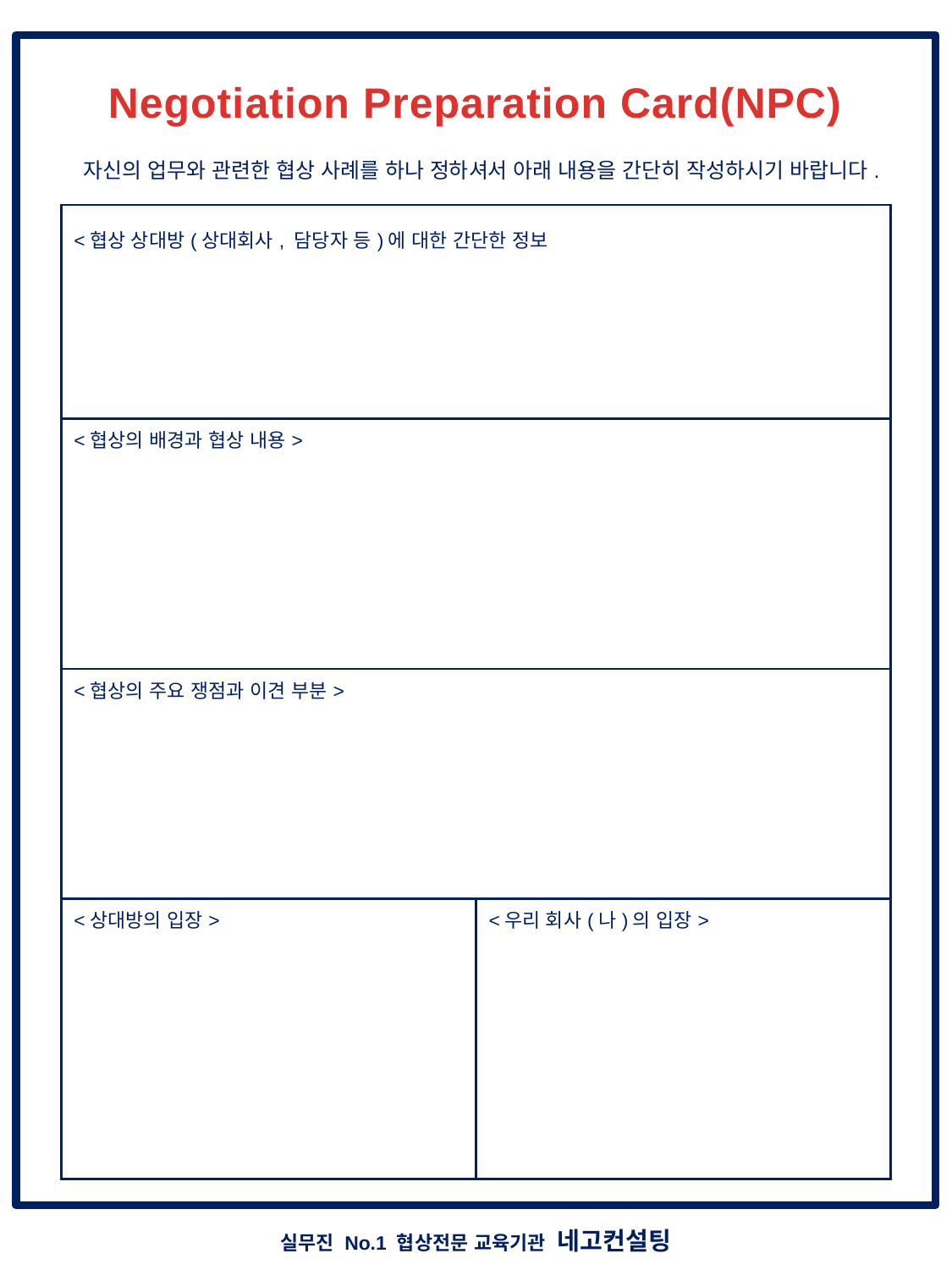

Negotiation Preparation Card(NPC)
자신의 업무와 관련한 협상 사례를 하나 정하셔서 아래 내용을 간단히 작성하시기 바랍니다.
| <협상 상대방(상대회사, 담당자 등)에 대한 간단한 정보 |  |
| --- | --- |
| <협상의 배경과 협상 내용> |  |
| <협상의 주요 쟁점과 이견 부분> |  |
| <상대방의 입장> | <우리 회사(나)의 입장> |